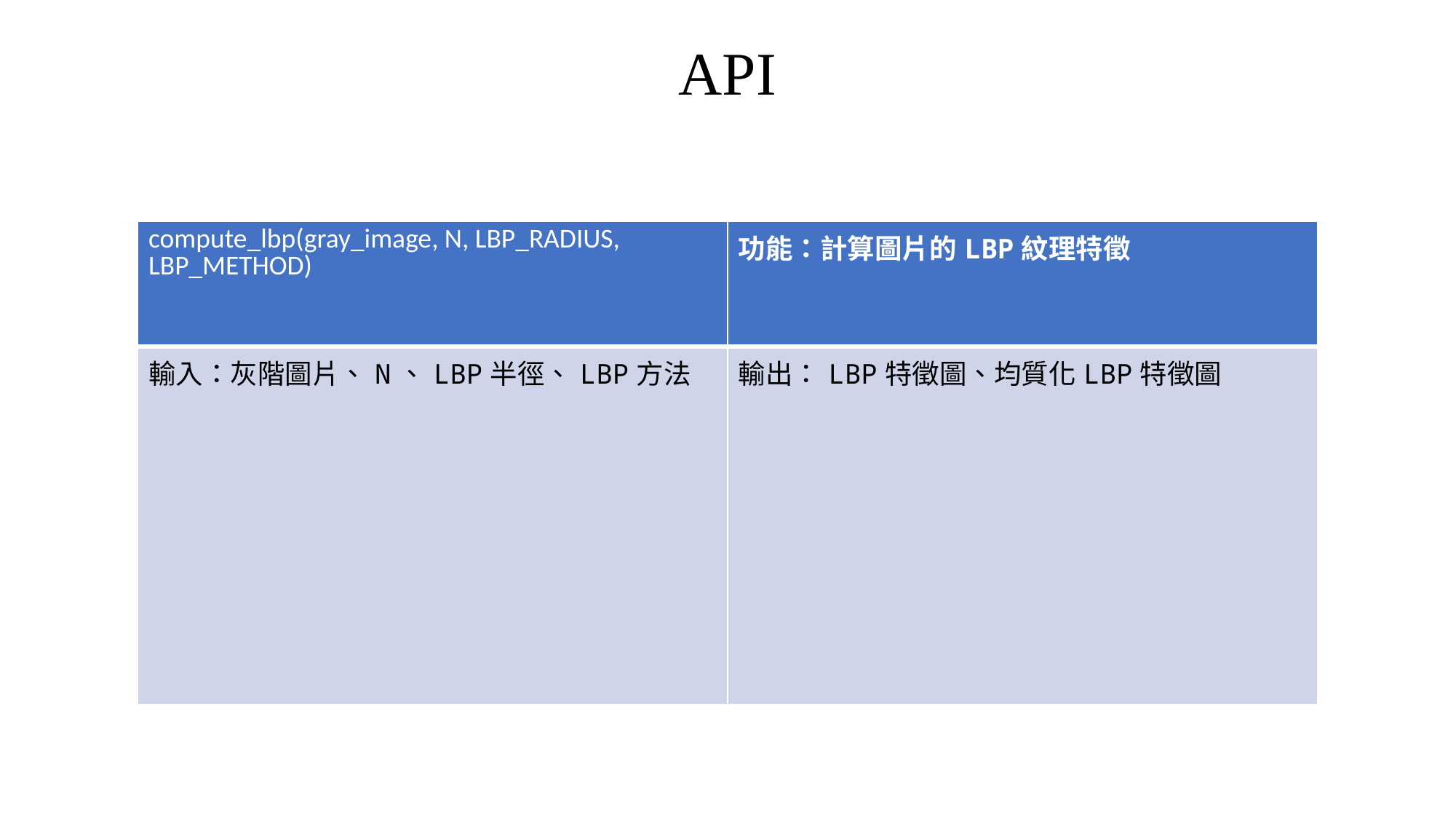

API
| compute\_lbp(gray\_image, N, LBP\_RADIUS, LBP\_METHOD) | 功能：計算圖片的LBP紋理特徵 |
| --- | --- |
| 輸入：灰階圖片、N、LBP半徑、LBP方法 | 輸出：LBP特徵圖、均質化LBP特徵圖 |